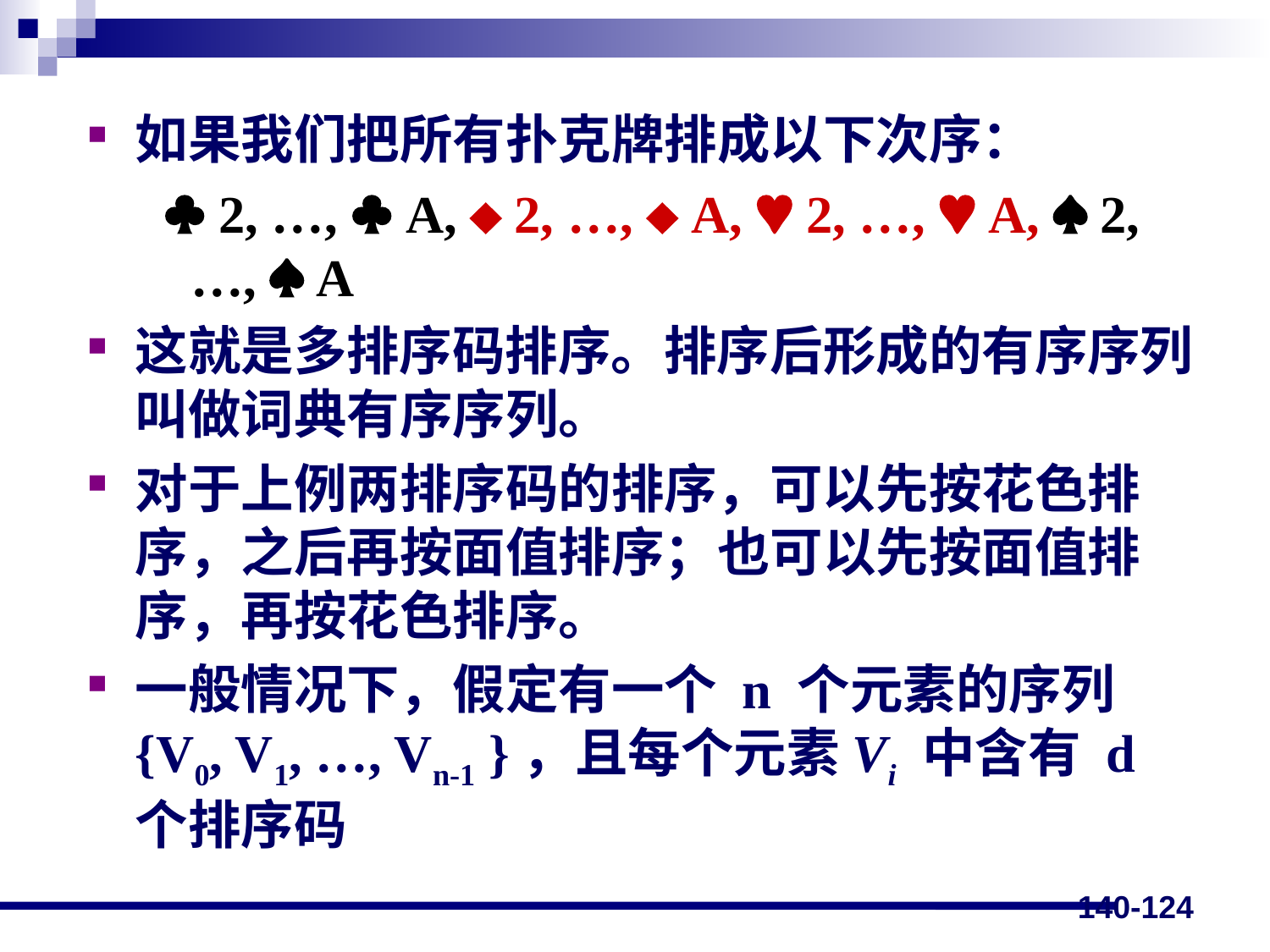

如果我们把所有扑克牌排成以下次序：
 ♣ 2, …, ♣ A, ♦ 2, …, ♦ A, ♥ 2, …, ♥ A, ♠ 2, …, ♠ A
这就是多排序码排序。排序后形成的有序序列叫做词典有序序列。
对于上例两排序码的排序，可以先按花色排序，之后再按面值排序；也可以先按面值排序，再按花色排序。
一般情况下，假定有一个 n 个元素的序列 {V0, V1, …, Vn-1 }，且每个元素Vi 中含有 d 个排序码
140-124